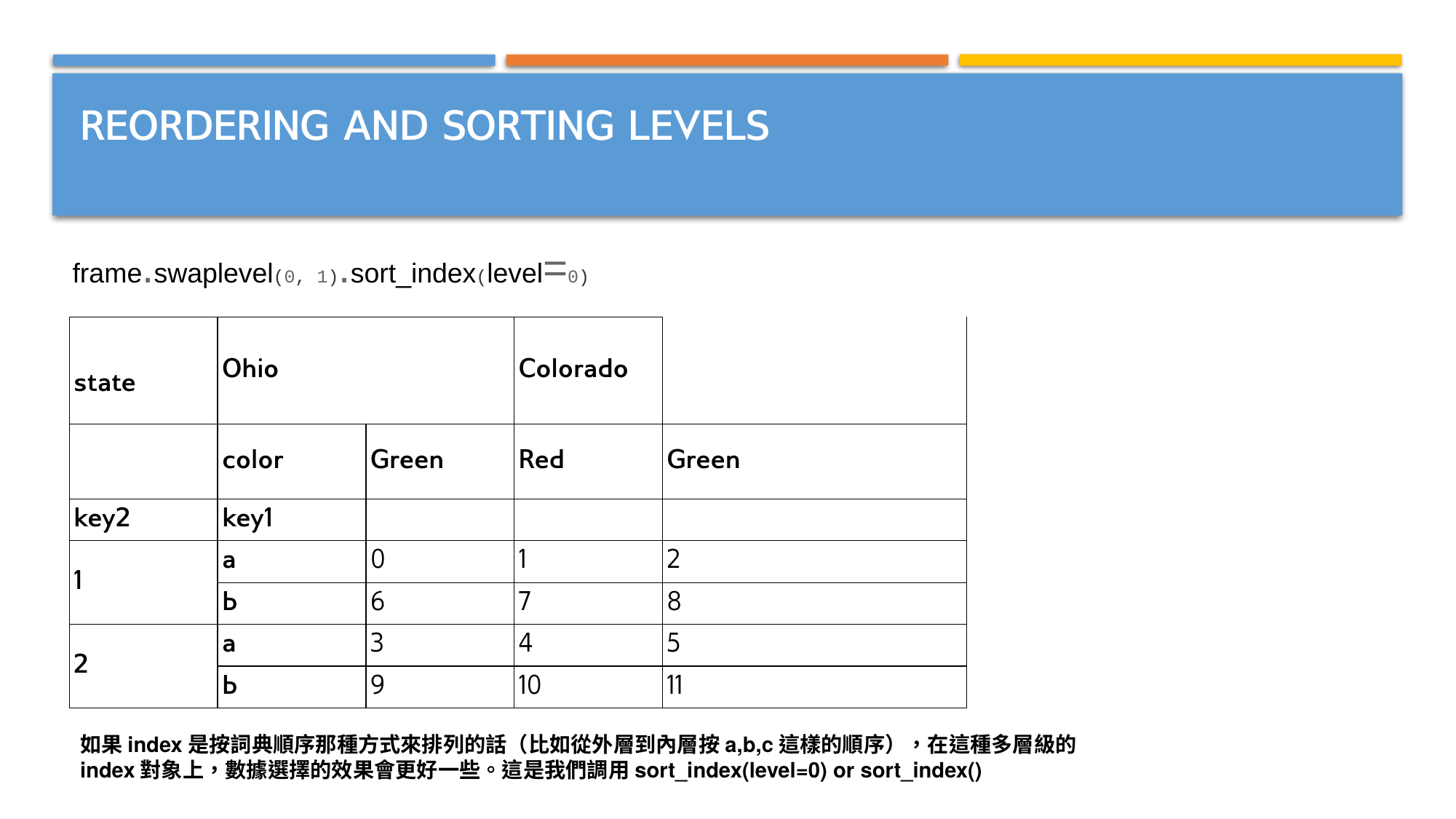

# Reordering and Sorting Levels
frame.swaplevel(0, 1).sort_index(level=0)
| state | Ohio |  | Colorado |  |
| --- | --- | --- | --- | --- |
|  | color | Green | Red | Green |
| key2 | key1 |  |  |  |
| 1 | a | 0 | 1 | 2 |
|  | b | 6 | 7 | 8 |
| 2 | a | 3 | 4 | 5 |
|  | b | 9 | 10 | 11 |
如果index是按詞典順序那種方式來排列的話（比如從外層到內層按a,b,c這樣的順序），在這種多層級的index對象上，數據選擇的效果會更好一些。這是我們調用sort_index(level=0) or sort_index()